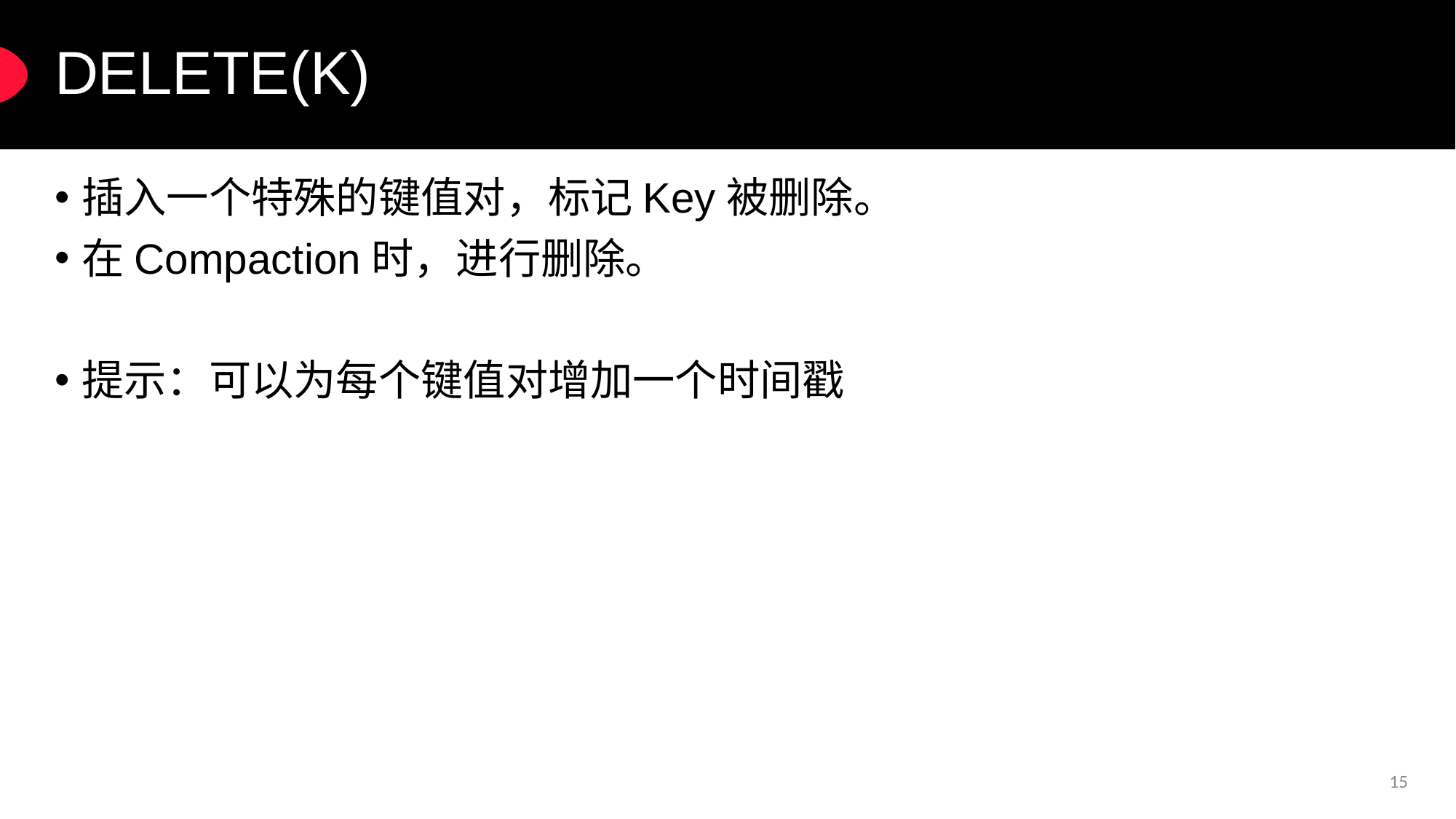

# DELETE(K)
插入一个特殊的键值对，标记Key被删除。
在Compaction时，进行删除。

提示：可以为每个键值对增加一个时间戳
15